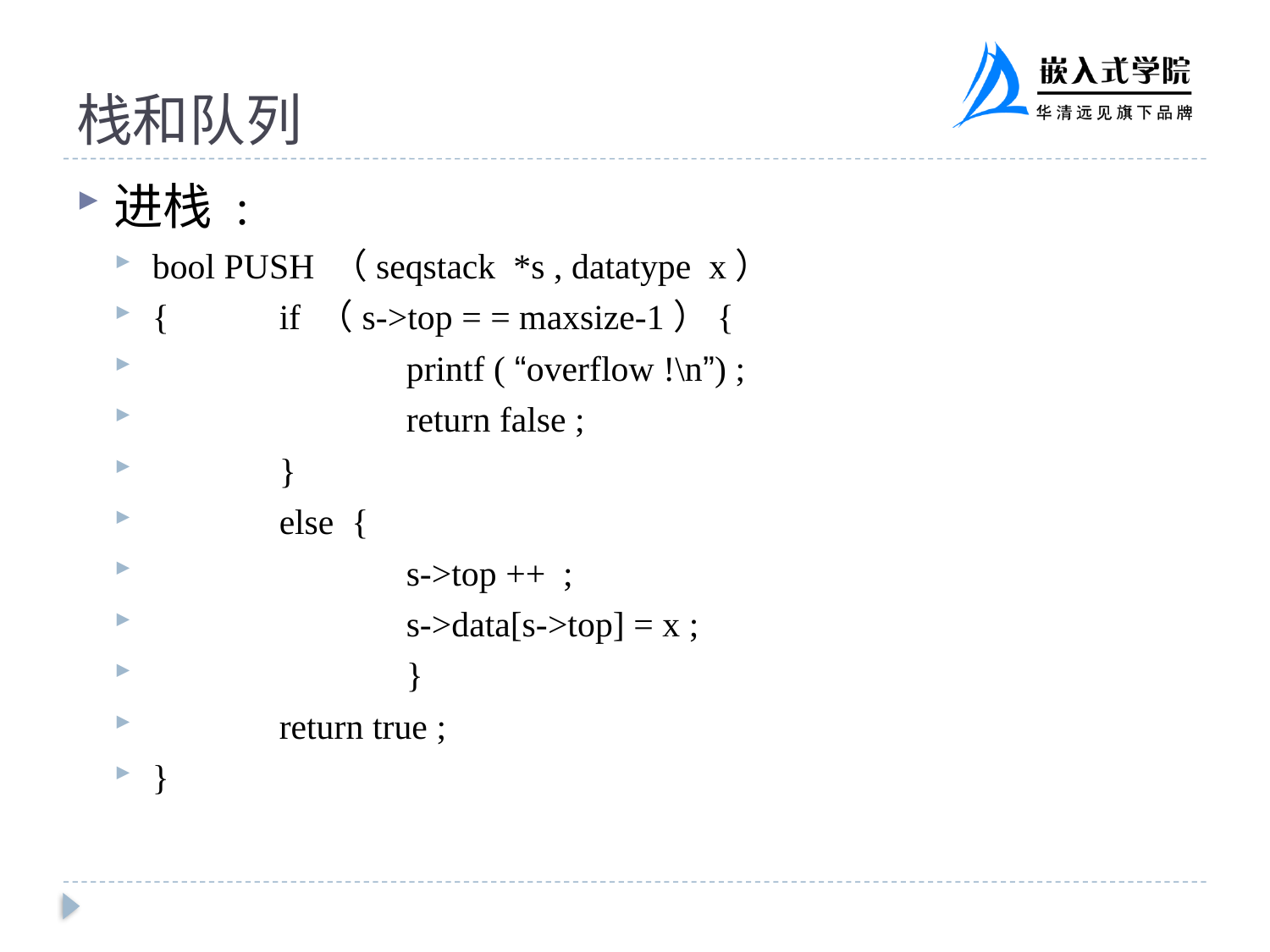

# 栈和队列
进栈 :
bool PUSH （seqstack  *s , datatype  x）
{	if （s->top = = maxsize-1）{
		printf ( “overflow !\n”) ;
		return false ;
	}
	else  {
		s->top ++  ;
		s->data[s->top] = x ;
		}
	return true ;
}

93